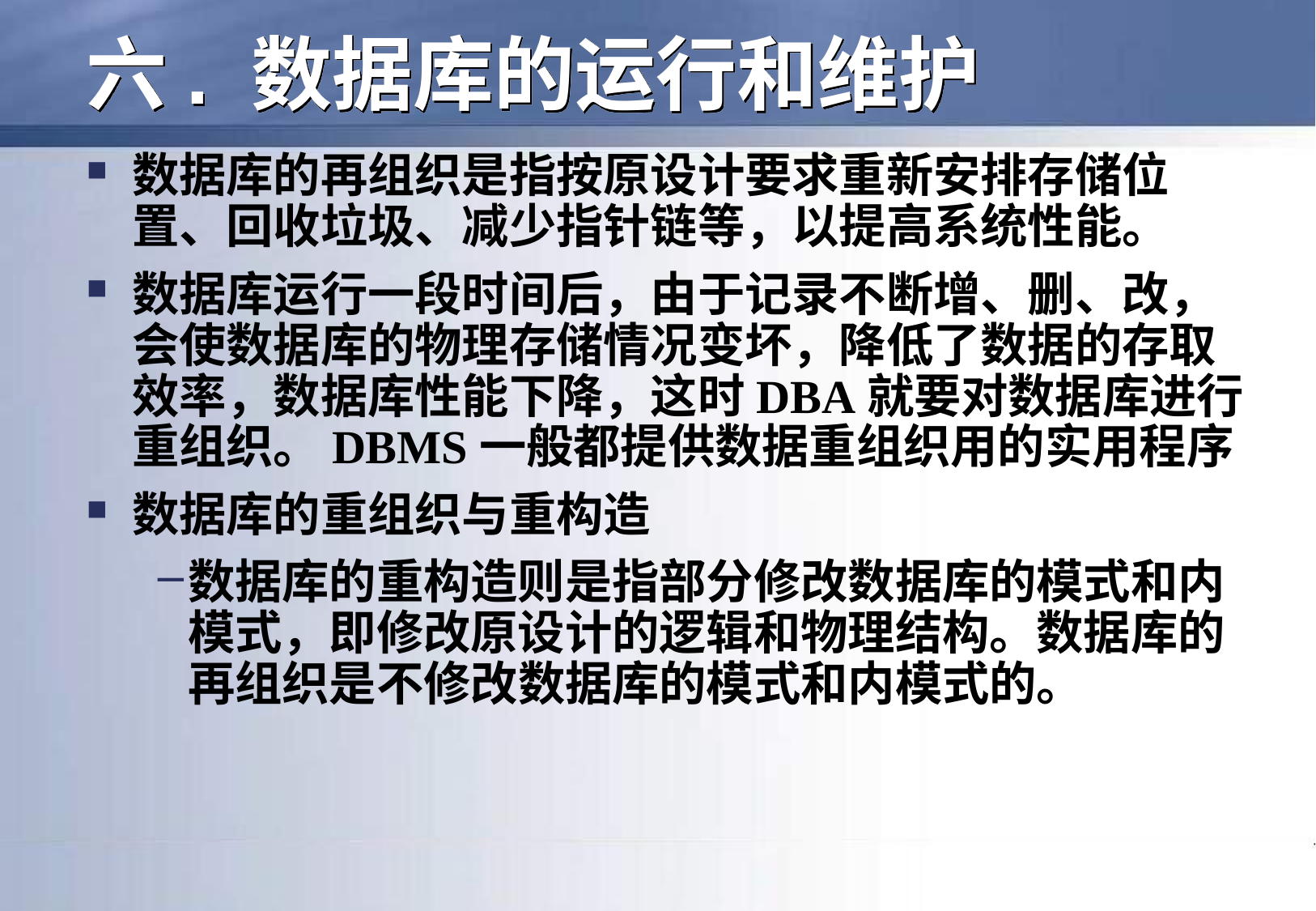

# 六. 数据库的运行和维护
数据库的再组织是指按原设计要求重新安排存储位置、回收垃圾、减少指针链等，以提高系统性能。
数据库运行一段时间后，由于记录不断增、删、改，会使数据库的物理存储情况变坏，降低了数据的存取效率，数据库性能下降，这时DBA就要对数据库进行重组织。DBMS一般都提供数据重组织用的实用程序
数据库的重组织与重构造
数据库的重构造则是指部分修改数据库的模式和内模式，即修改原设计的逻辑和物理结构。数据库的再组织是不修改数据库的模式和内模式的。
68